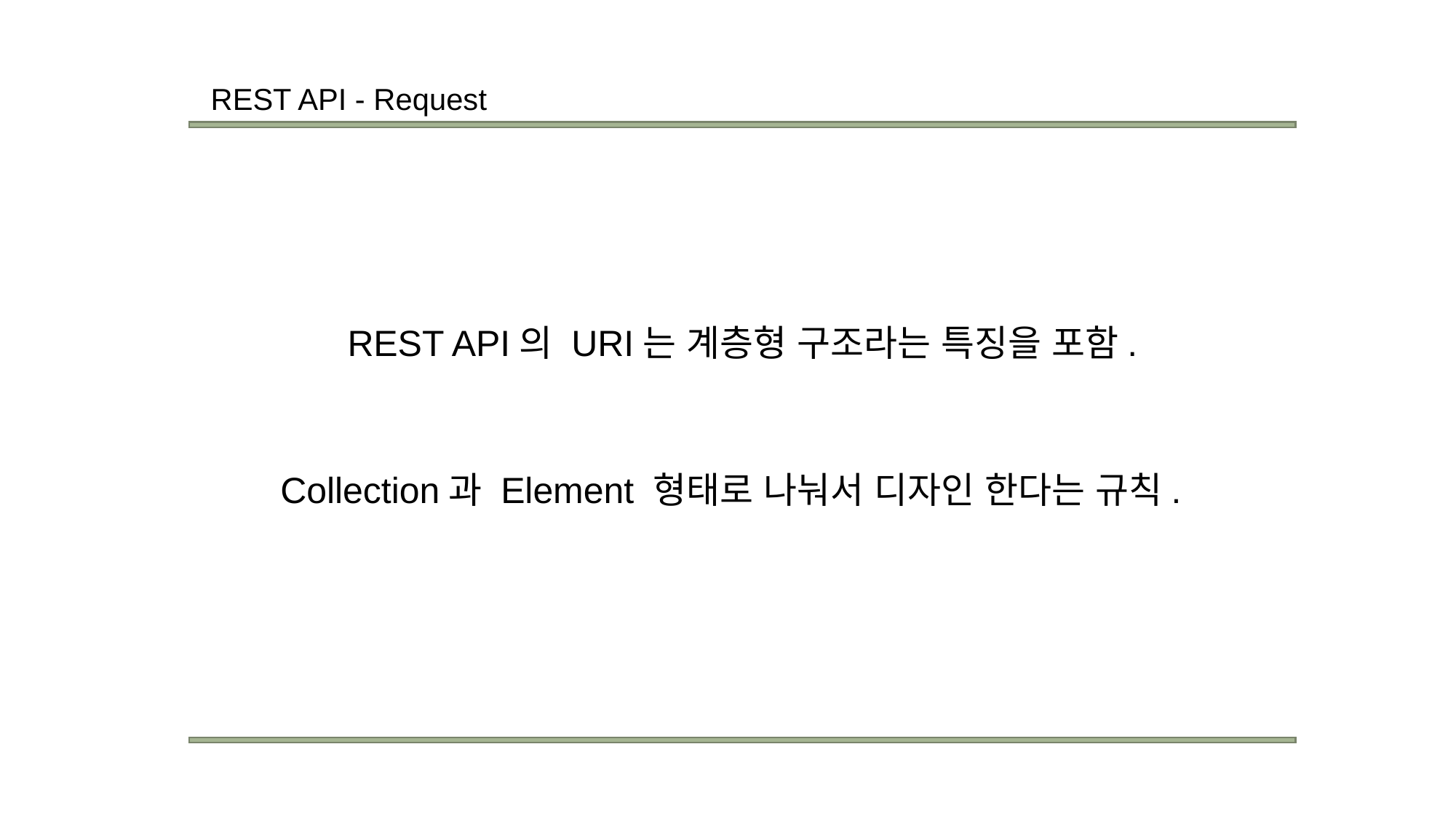

REST API - Request

REST API의 URI는 계층형 구조라는 특징을 포함.
Collection과 Element 형태로 나눠서 디자인 한다는 규칙.